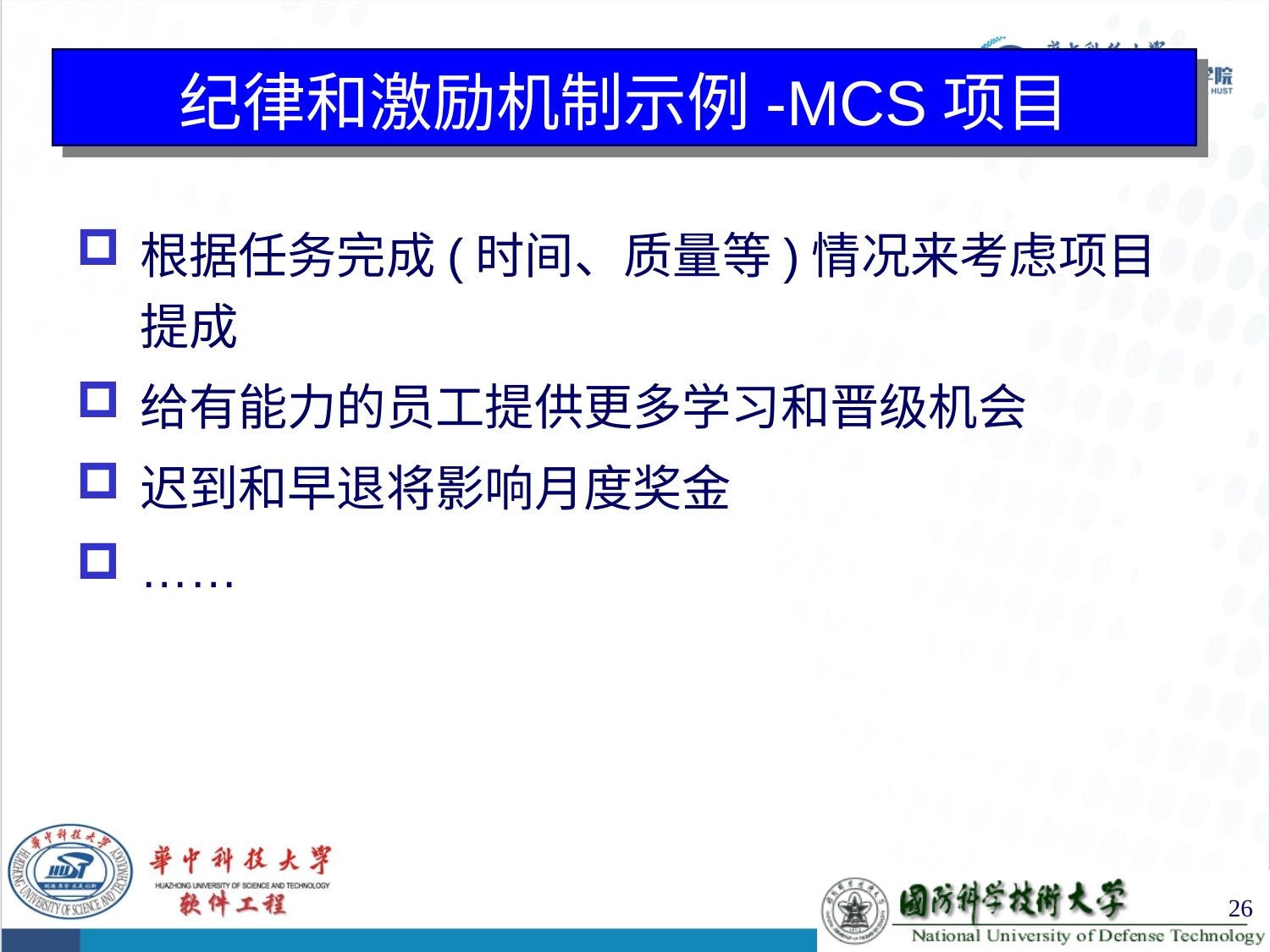

# 纪律和激励机制示例-MCS项目
根据任务完成(时间、质量等)情况来考虑项目提成
给有能力的员工提供更多学习和晋级机会
迟到和早退将影响月度奖金
……
26